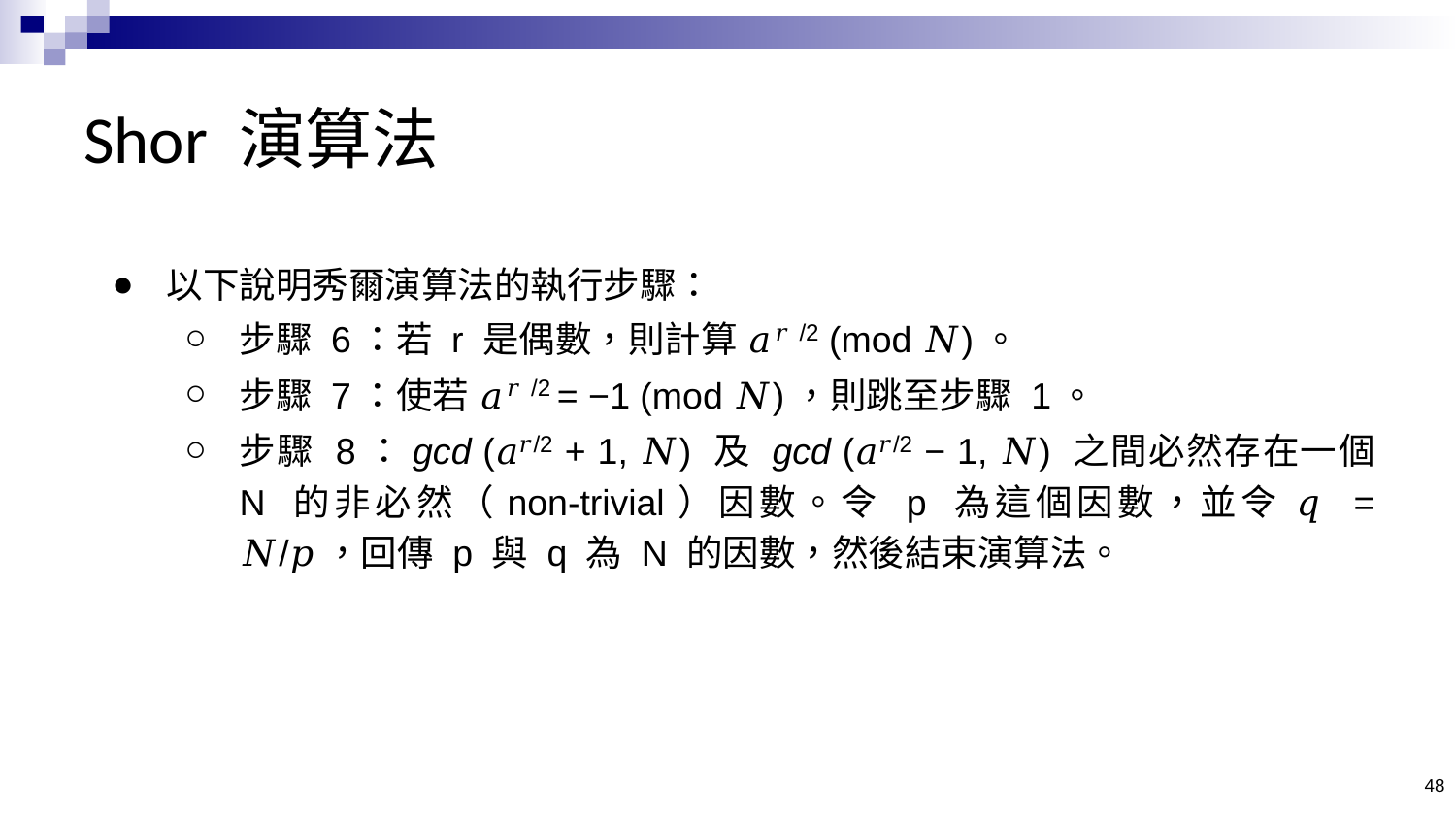

# Shor 演算法
以下說明秀爾演算法的執行步驟：
步驟 6：若 r 是偶數，則計算 𝑎𝑟/2 (mod 𝑁)。
步驟 7：使若 𝑎𝑟/2 = −1 (mod 𝑁)，則跳至步驟 1。
步驟 8：gcd (𝑎𝑟/2 + 1, 𝑁) 及 gcd (𝑎𝑟/2 − 1, 𝑁) 之間必然存在一個 N 的非必然（non-trivial）因數。令 p 為這個因數，並令 𝑞 = 𝑁/𝑝，回傳 p 與 q 為 N 的因數，然後結束演算法。
48